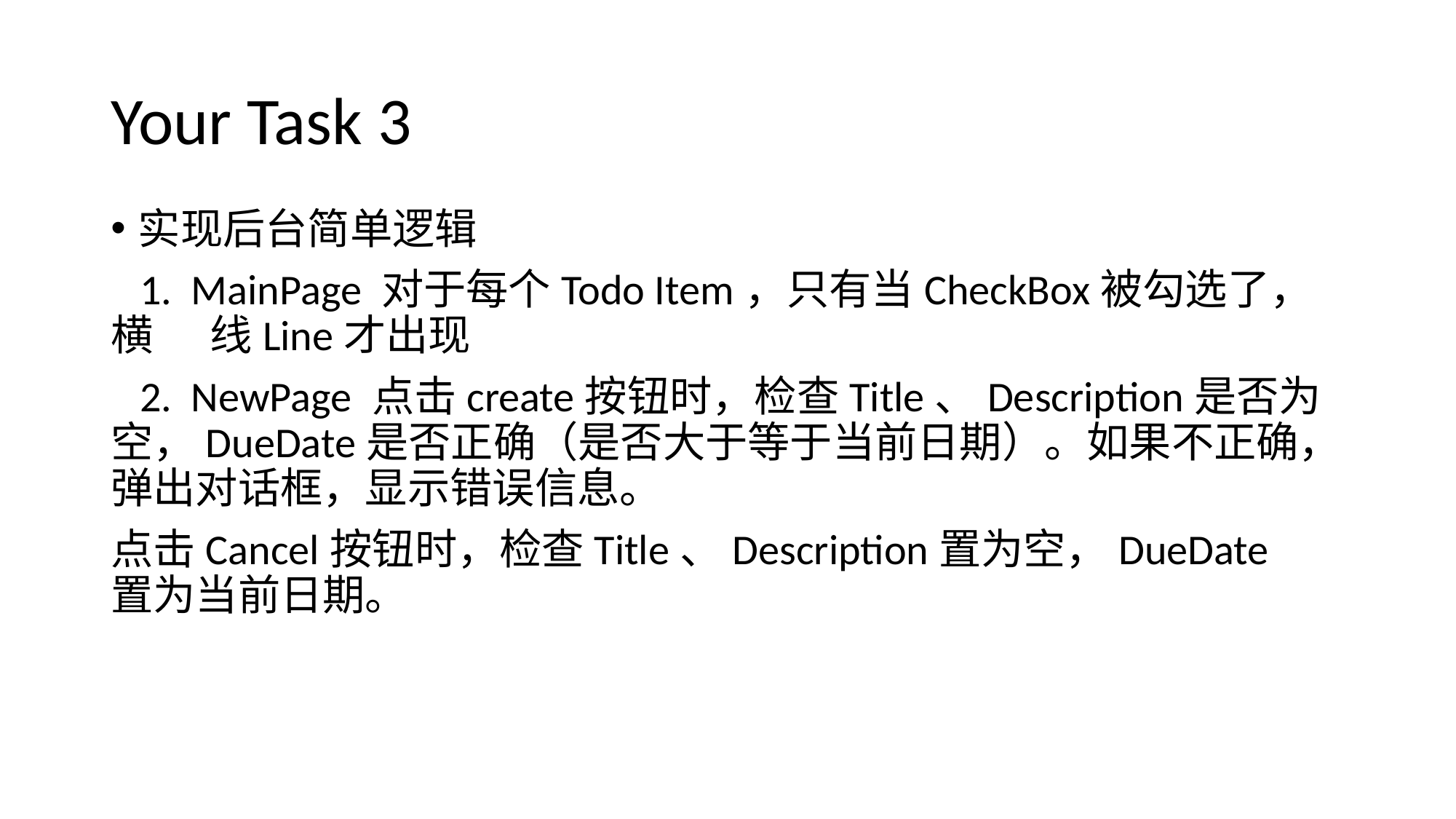

# Your Task 3
实现后台简单逻辑
   1.  MainPage 对于每个Todo Item，只有当CheckBox被勾选了，横      线Line才出现
   2.  NewPage 点击create按钮时，检查Title、Description是否为空，DueDate是否正确（是否大于等于当前日期）。如果不正确，弹出对话框，显示错误信息。
点击Cancel按钮时，检查Title、Description置为空，DueDate	置为当前日期。